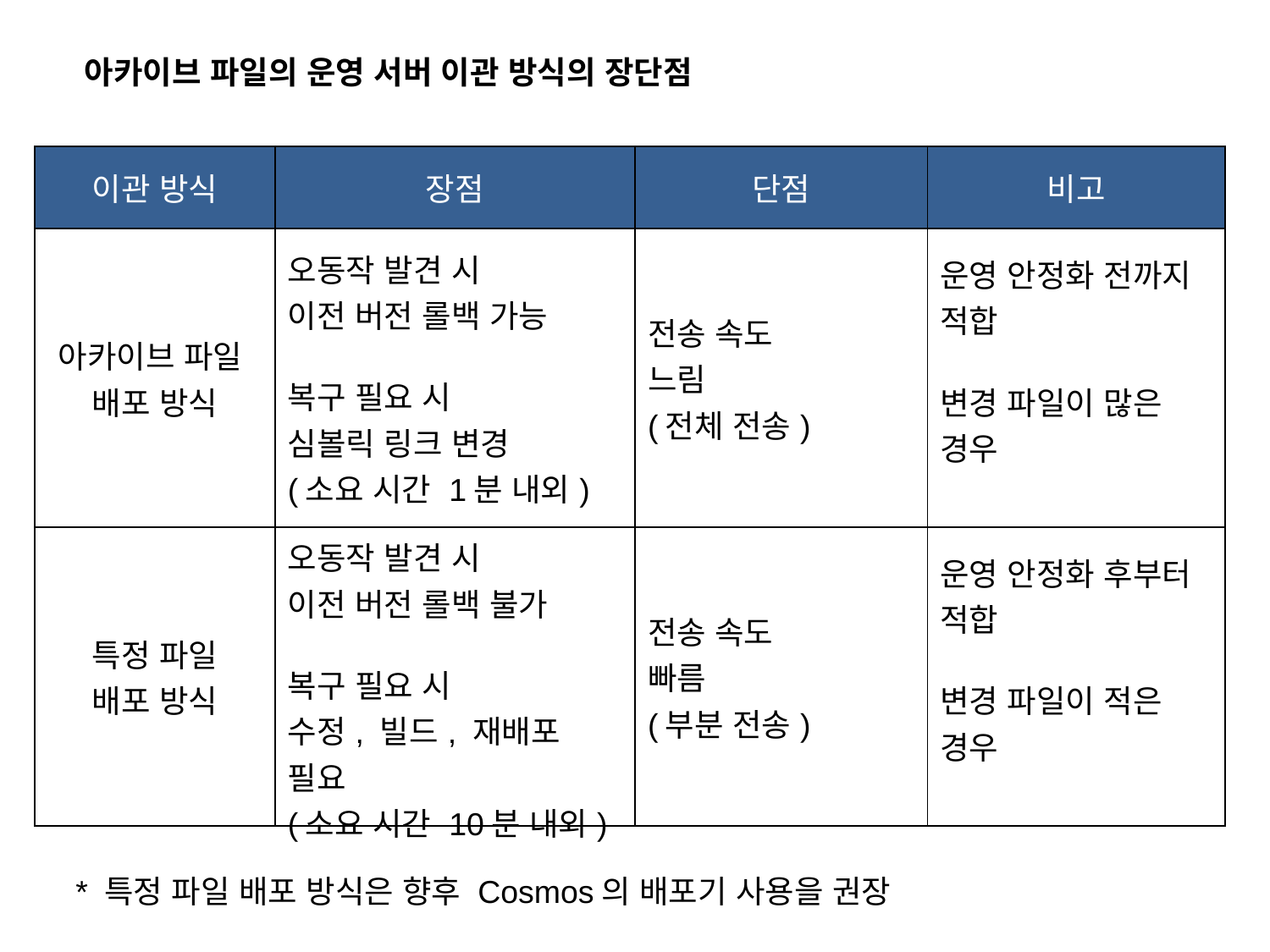

아카이브 파일의 운영 서버 이관 방식의 장단점
| 이관 방식 | 장점 | 단점 | 비고 |
| --- | --- | --- | --- |
| 아카이브 파일 배포 방식 | 오동작 발견 시 이전 버전 롤백 가능 복구 필요 시 심볼릭 링크 변경 (소요 시간 1분 내외) | 전송 속도 느림 (전체 전송) | 운영 안정화 전까지 적합 변경 파일이 많은 경우 |
| 특정 파일 배포 방식 | 오동작 발견 시 이전 버전 롤백 불가 복구 필요 시 수정, 빌드, 재배포 필요 (소요 시간 10분 내외) | 전송 속도 빠름 (부분 전송) | 운영 안정화 후부터 적합 변경 파일이 적은 경우 |
* 특정 파일 배포 방식은 향후 Cosmos의 배포기 사용을 권장